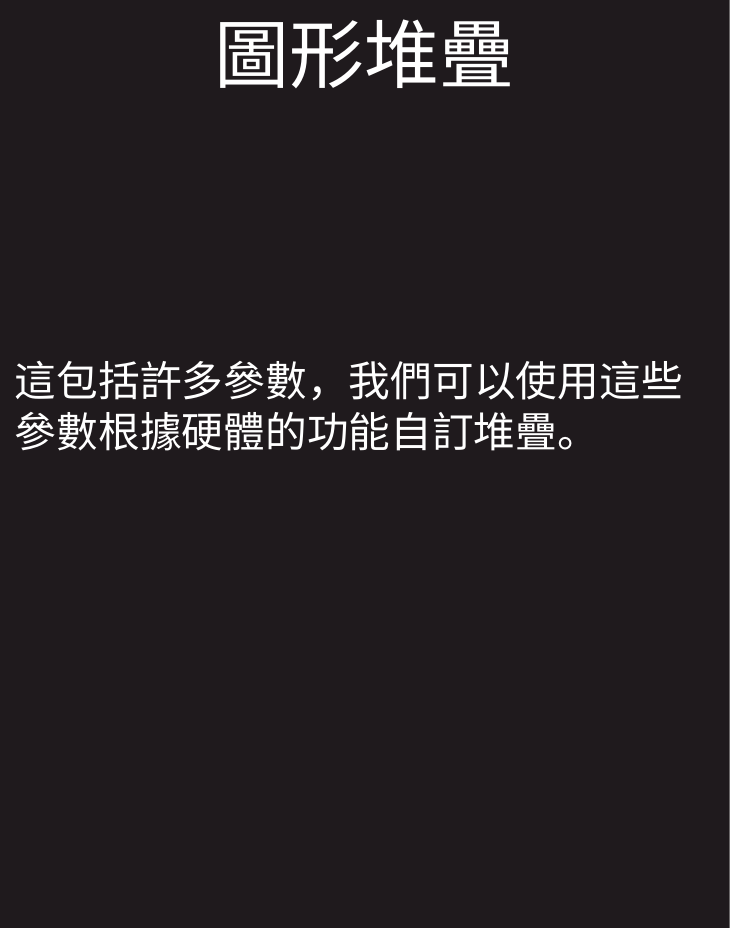

圖形堆疊
這包括許多參數，我們可以使用這些參數根據硬體的功能自訂堆疊。